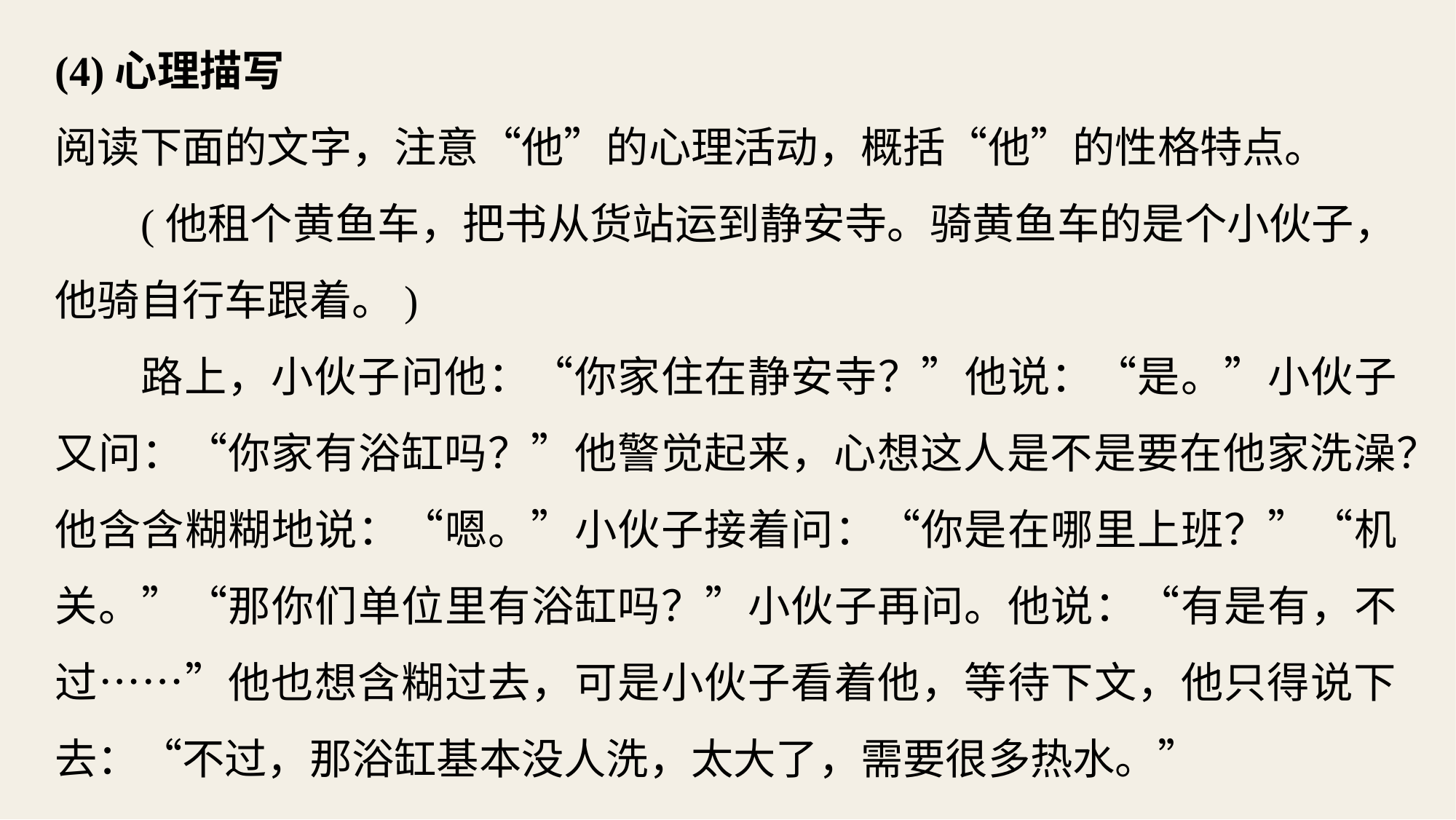

(4)心理描写
阅读下面的文字，注意“他”的心理活动，概括“他”的性格特点。
(他租个黄鱼车，把书从货站运到静安寺。骑黄鱼车的是个小伙子，他骑自行车跟着。)
路上，小伙子问他：“你家住在静安寺？”他说：“是。”小伙子又问：“你家有浴缸吗？”他警觉起来，心想这人是不是要在他家洗澡？他含含糊糊地说：“嗯。”小伙子接着问：“你是在哪里上班？”“机关。”“那你们单位里有浴缸吗？”小伙子再问。他说：“有是有，不过……”他也想含糊过去，可是小伙子看着他，等待下文，他只得说下去：“不过，那浴缸基本没人洗，太大了，需要很多热水。”